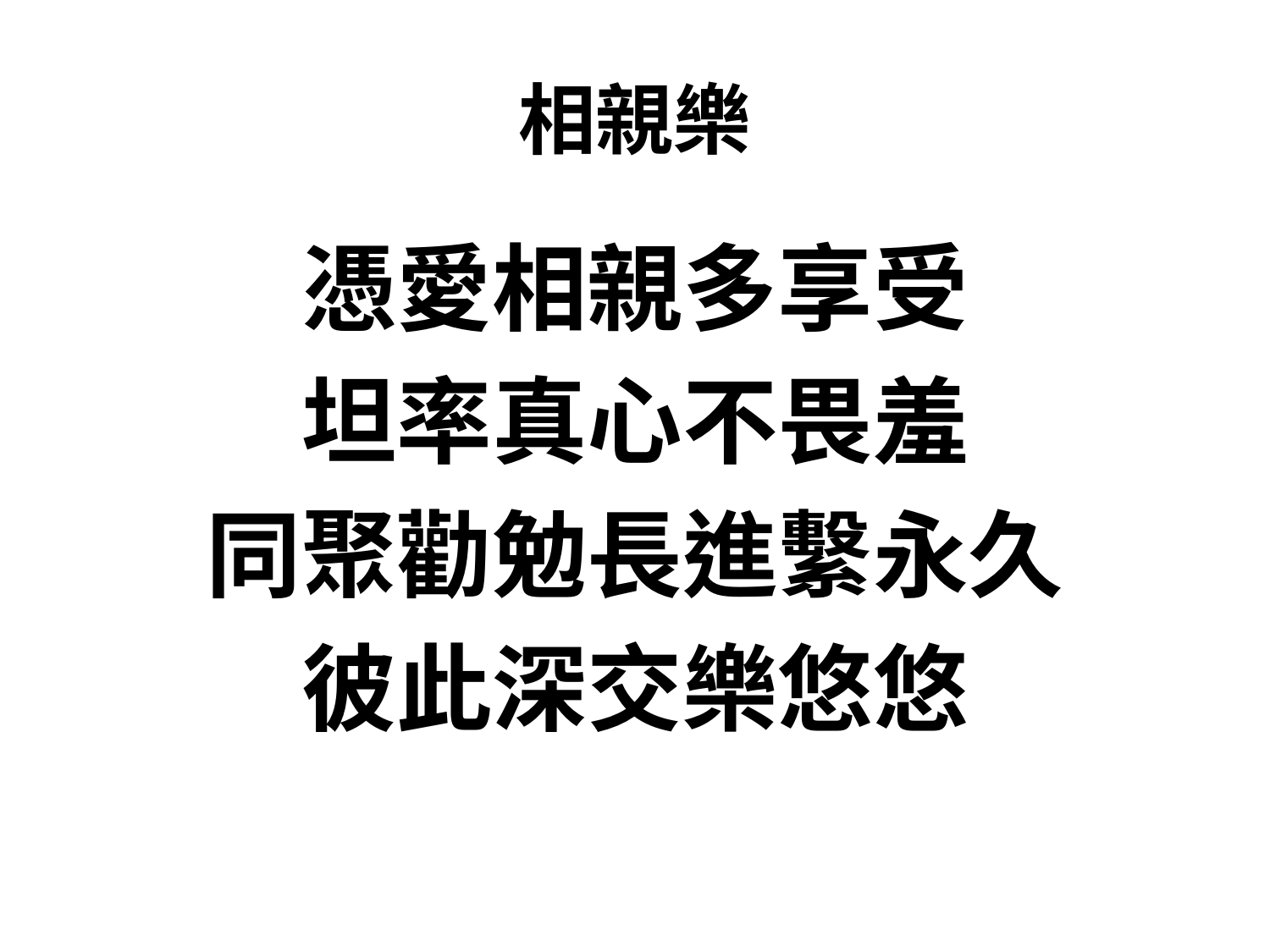

# 相親樂
憑愛相親多享受
坦率真心不畏羞
同聚勸勉長進繫永久
彼此深交樂悠悠